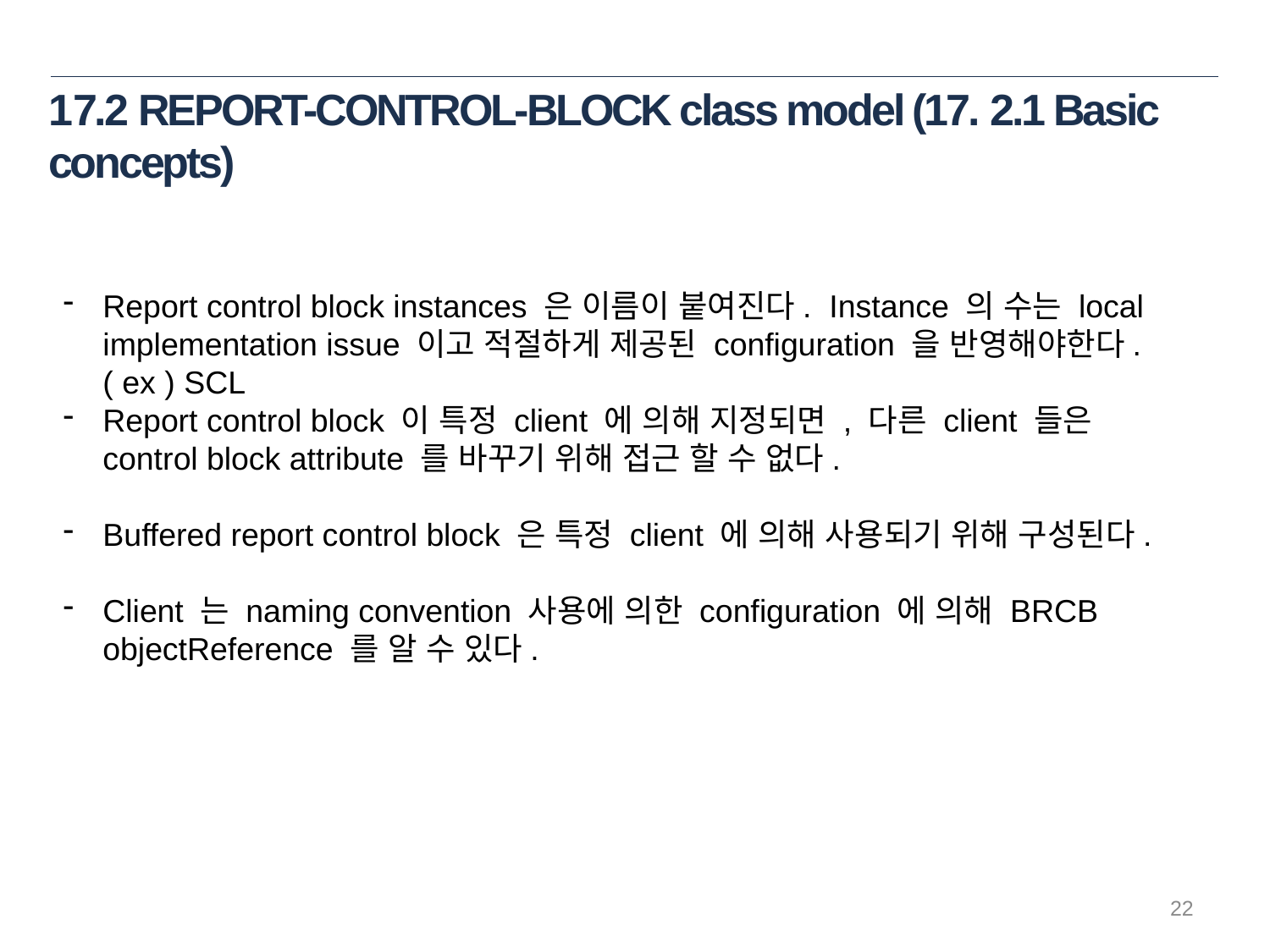

17.2 REPORT-CONTROL-BLOCK class model (17. 2.1 Basic concepts)
Report control block instances 은 이름이 붙여진다.  Instance 의 수는 local implementation issue 이고 적절하게 제공된 configuration 을 반영해야한다.  ( ex ) SCL
Report control block 이 특정 client 에 의해 지정되면 , 다른 client 들은 control block attribute 를 바꾸기 위해 접근 할 수 없다.

Buffered report control block 은 특정 client 에 의해 사용되기 위해 구성된다.

Client 는 naming convention 사용에 의한 configuration 에 의해 BRCB objectReference 를 알 수 있다.
22